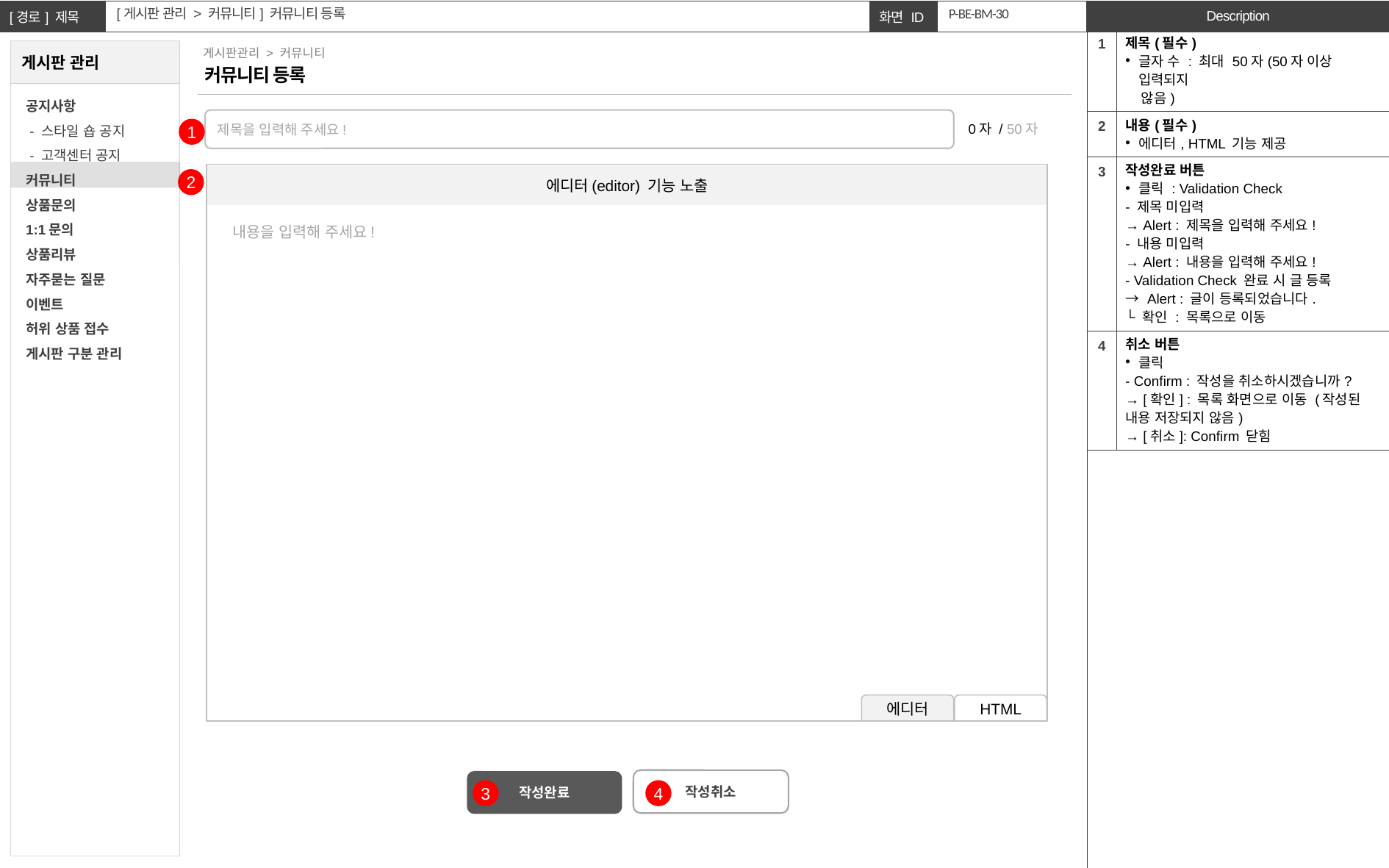

[게시판 관리 > 커뮤니티] 커뮤니티 등록
# P-BE-BM-30
| 1 | 제목(필수) 글자 수 : 최대 50자(50자 이상 입력되지 않음) |
| --- | --- |
| 2 | 내용(필수) 에디터, HTML 기능 제공 |
| 3 | 작성완료 버튼 클릭 : Validation Check - 제목 미입력 → Alert : 제목을 입력해 주세요! - 내용 미입력 → Alert : 내용을 입력해 주세요! - Validation Check 완료 시 글 등록 → Alert : 글이 등록되었습니다. └ 확인 : 목록으로 이동 |
| 4 | 취소 버튼 클릭 - Confirm : 작성을 취소하시겠습니까? → [확인] : 목록 화면으로 이동 (작성된 내용 저장되지 않음) → [취소]: Confirm 닫힘 |
|  |  |
게시판관리 > 커뮤니티
커뮤니티 등록
제목을 입력해 주세요!
 0자 / 50자
1

에디터(editor) 기능 노출
2
내용을 입력해 주세요!
에디터
HTML
작성취소
작성완료
3
4